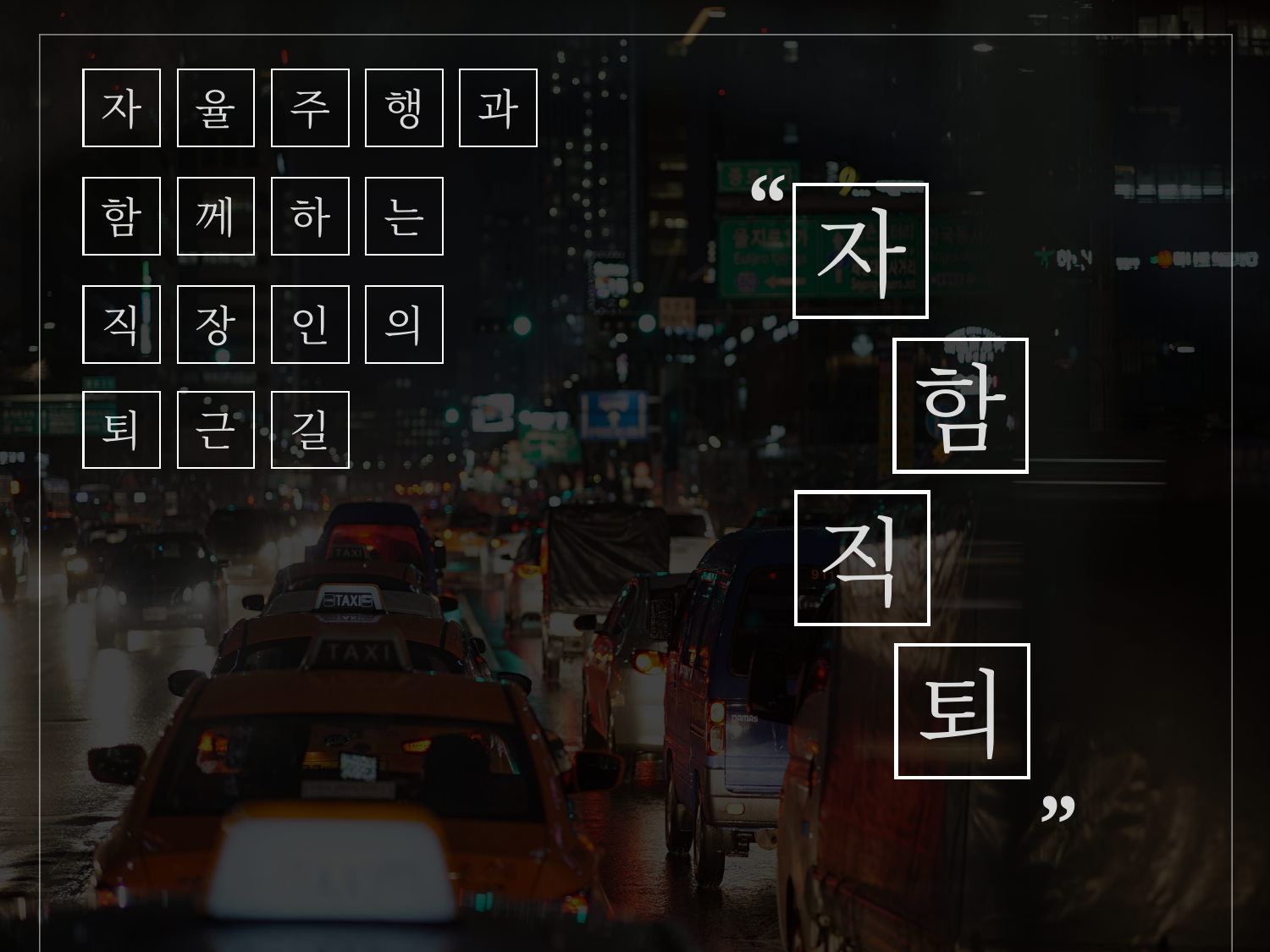

과
행
주
율
자
“
는
하
께
함
자
의
인
장
직
함
길
근
퇴
직
퇴
”